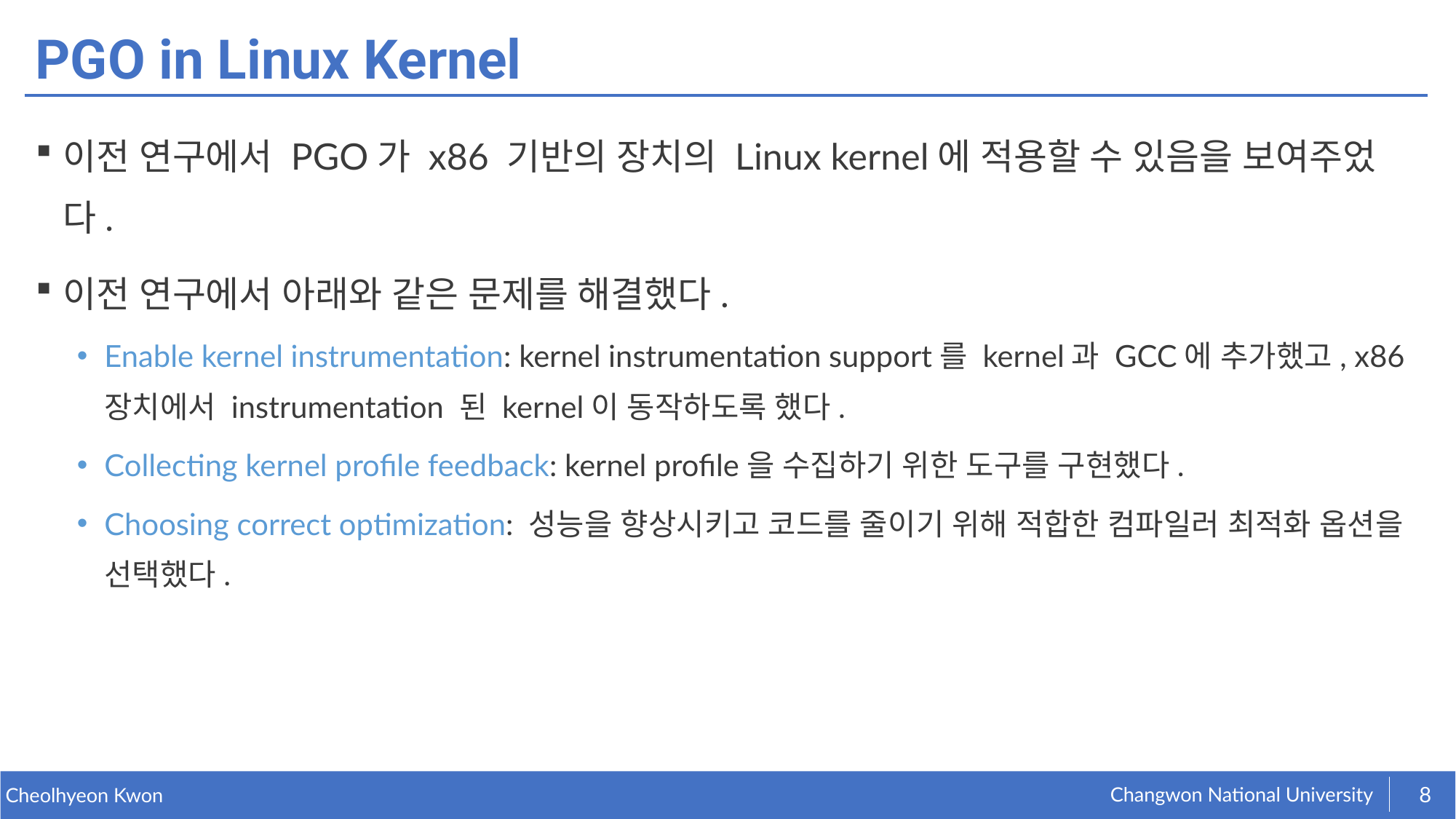

# PGO in Linux Kernel
이전 연구에서 PGO가 x86 기반의 장치의 Linux kernel에 적용할 수 있음을 보여주었다.
이전 연구에서 아래와 같은 문제를 해결했다.
Enable kernel instrumentation: kernel instrumentation support를 kernel과 GCC에 추가했고, x86 장치에서 instrumentation 된 kernel이 동작하도록 했다.
Collecting kernel profile feedback: kernel profile을 수집하기 위한 도구를 구현했다.
Choosing correct optimization: 성능을 향상시키고 코드를 줄이기 위해 적합한 컴파일러 최적화 옵션을 선택했다.

8